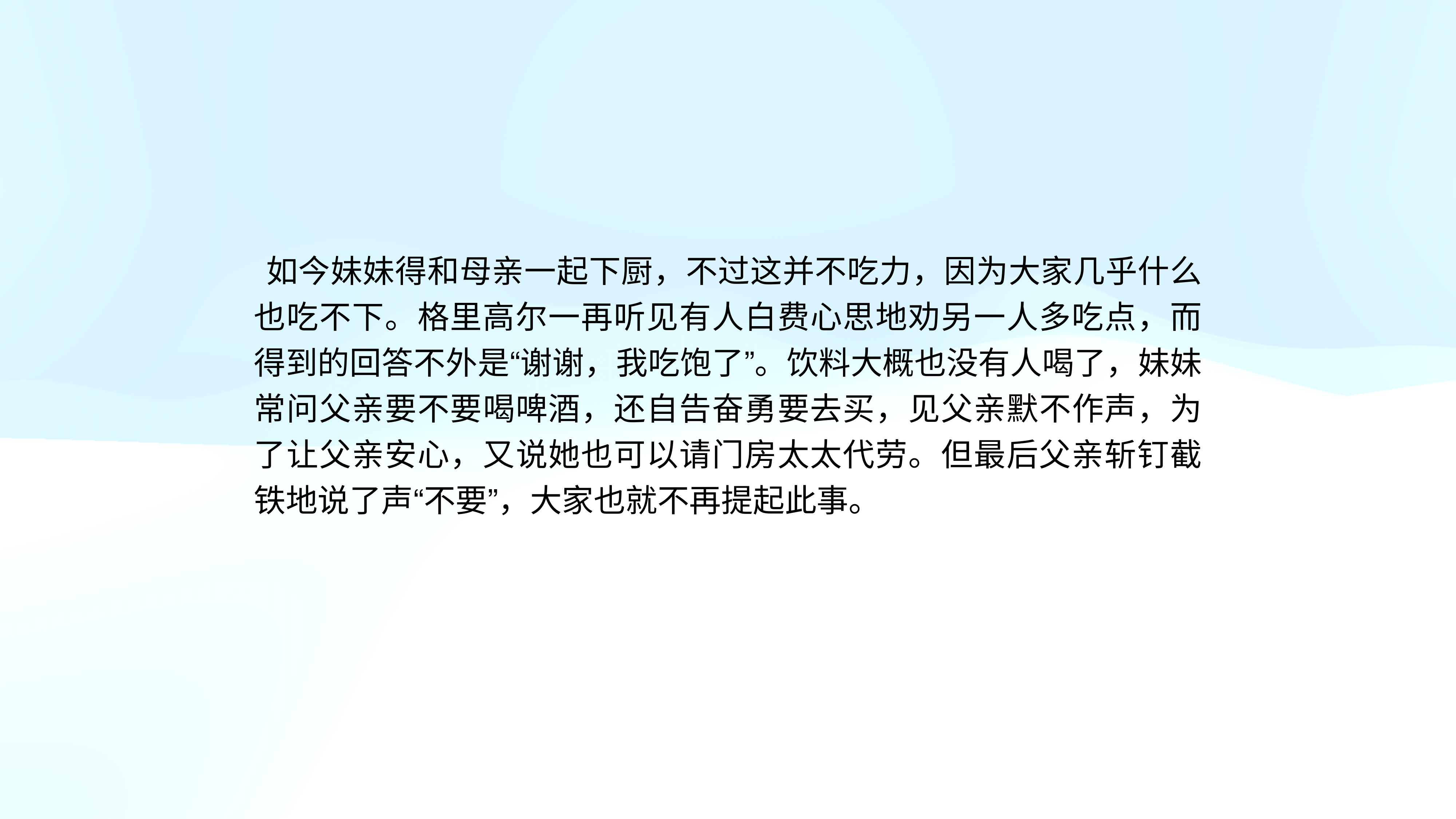

如今妹妹得和母亲一起下厨，不过这并不吃力，因为大家几乎什么也吃不下。格里高尔一再听见有人白费心思地劝另一人多吃点，而得到的回答不外是“谢谢，我吃饱了”。饮料大概也没有人喝了，妹妹常问父亲要不要喝啤酒，还自告奋勇要去买，见父亲默不作声，为了让父亲安心，又说她也可以请门房太太代劳。但最后父亲斩钉截铁地说了声“不要”，大家也就不再提起此事。